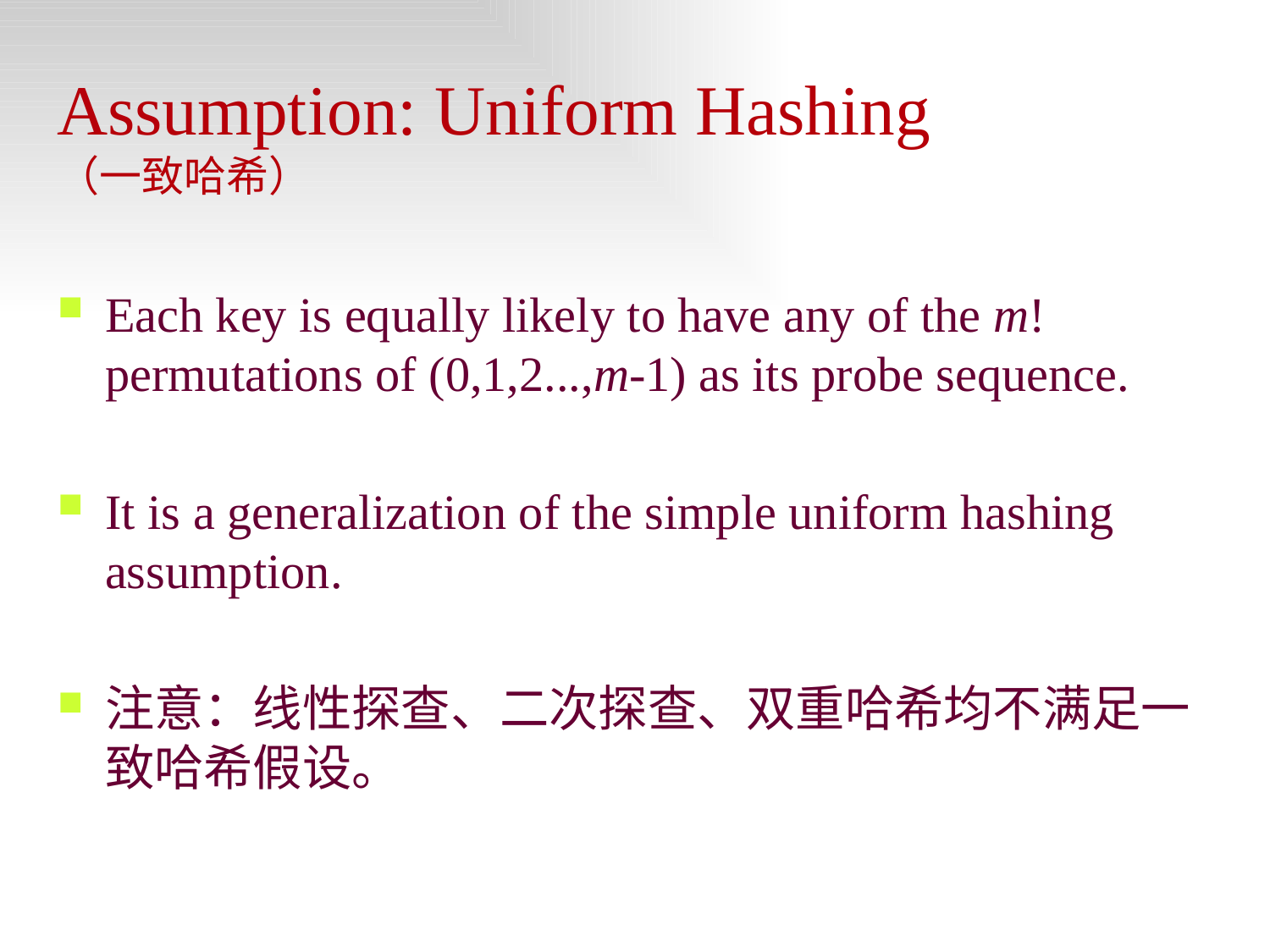

# Assumption: Uniform Hashing （一致哈希）
Each key is equally likely to have any of the m! permutations of (0,1,2...,m-1) as its probe sequence.

It is a generalization of the simple uniform hashing assumption.

注意：线性探查、二次探查、双重哈希均不满足一致哈希假设。